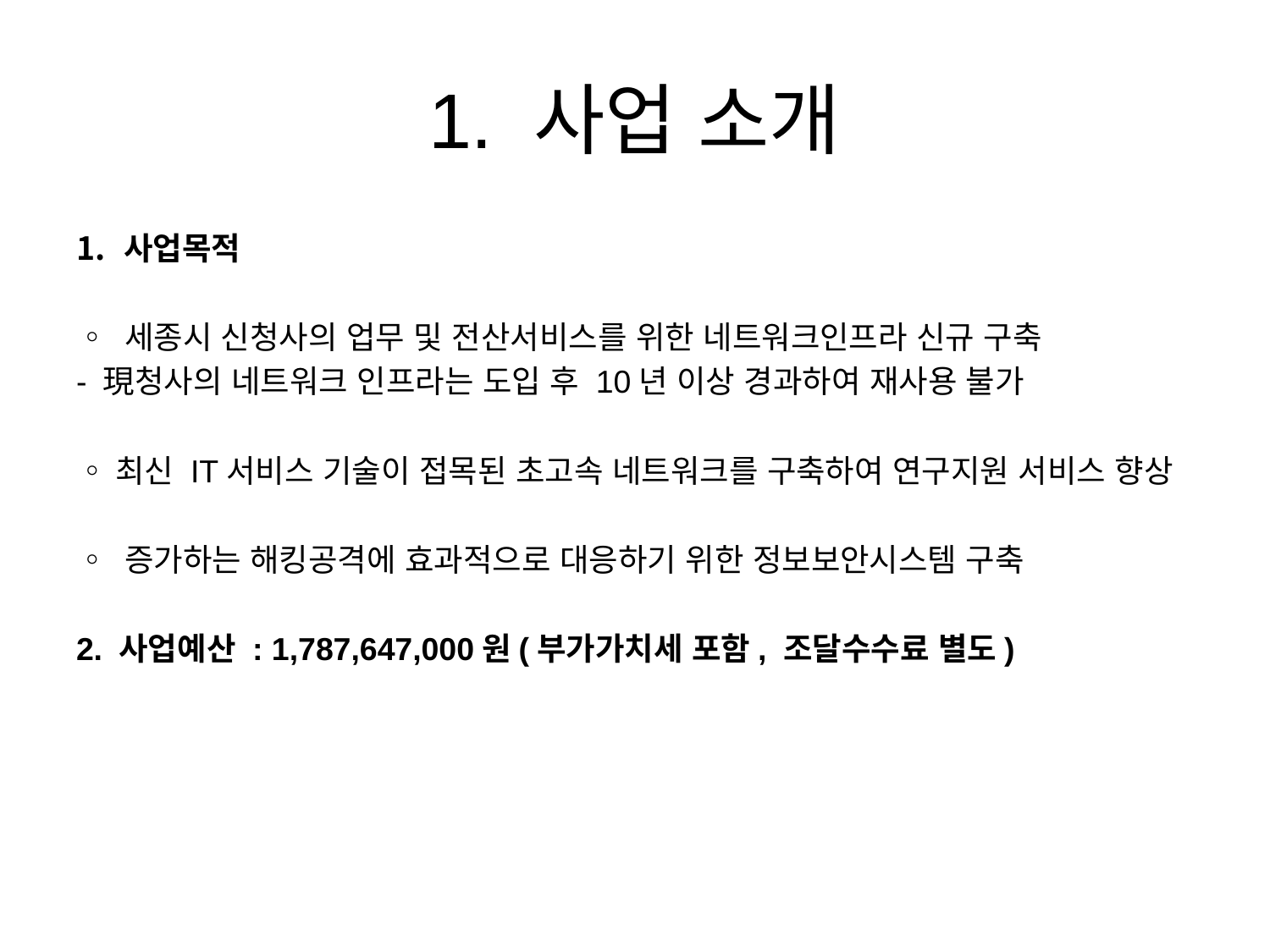

# 1. 사업 소개
사업목적

◦ 세종시 신청사의 업무 및 전산서비스를 위한 네트워크인프라 신규 구축
- 現청사의 네트워크 인프라는 도입 후 10년 이상 경과하여 재사용 불가

◦최신 IT서비스 기술이 접목된 초고속 네트워크를 구축하여 연구지원 서비스 향상

◦ 증가하는 해킹공격에 효과적으로 대응하기 위한 정보보안시스템 구축

2. 사업예산 : 1,787,647,000원(부가가치세 포함, 조달수수료 별도)